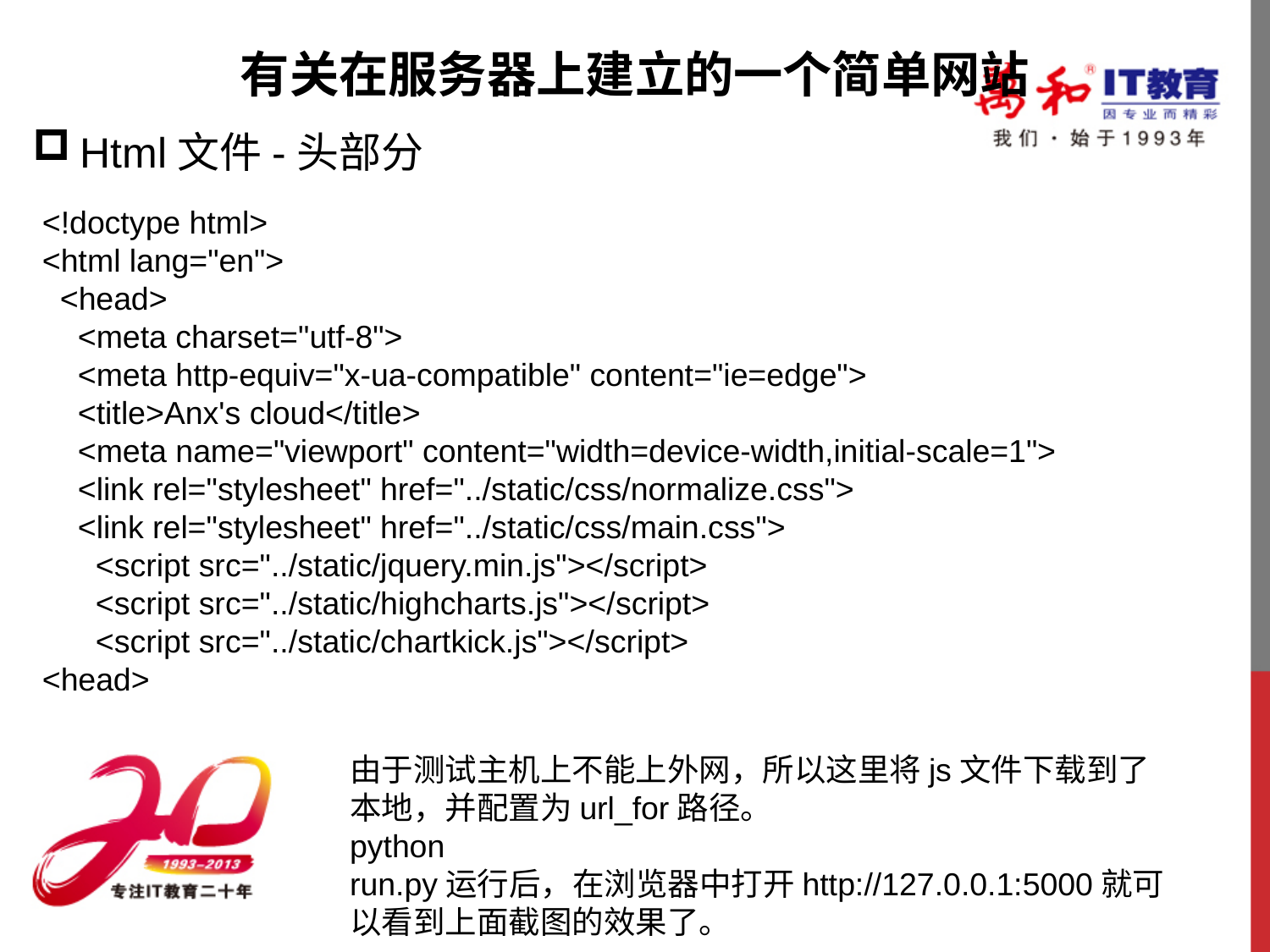

# 有关在服务器上建立的一个简单网站
Html文件-头部分
<!doctype html>
<html lang="en">
  <head>
    <meta charset="utf-8">
    <meta http-equiv="x-ua-compatible" content="ie=edge">
    <title>Anx's cloud</title>
    <meta name="viewport" content="width=device-width,initial-scale=1">
    <link rel="stylesheet" href="../static/css/normalize.css">
    <link rel="stylesheet" href="../static/css/main.css">
      <script src="../static/jquery.min.js"></script>
      <script src="../static/highcharts.js"></script>
      <script src="../static/chartkick.js"></script>
<head>
由于测试主机上不能上外网，所以这里将js文件下载到了本地，并配置为url_for路径。
python run.py运行后，在浏览器中打开http://127.0.0.1:5000就可以看到上面截图的效果了。